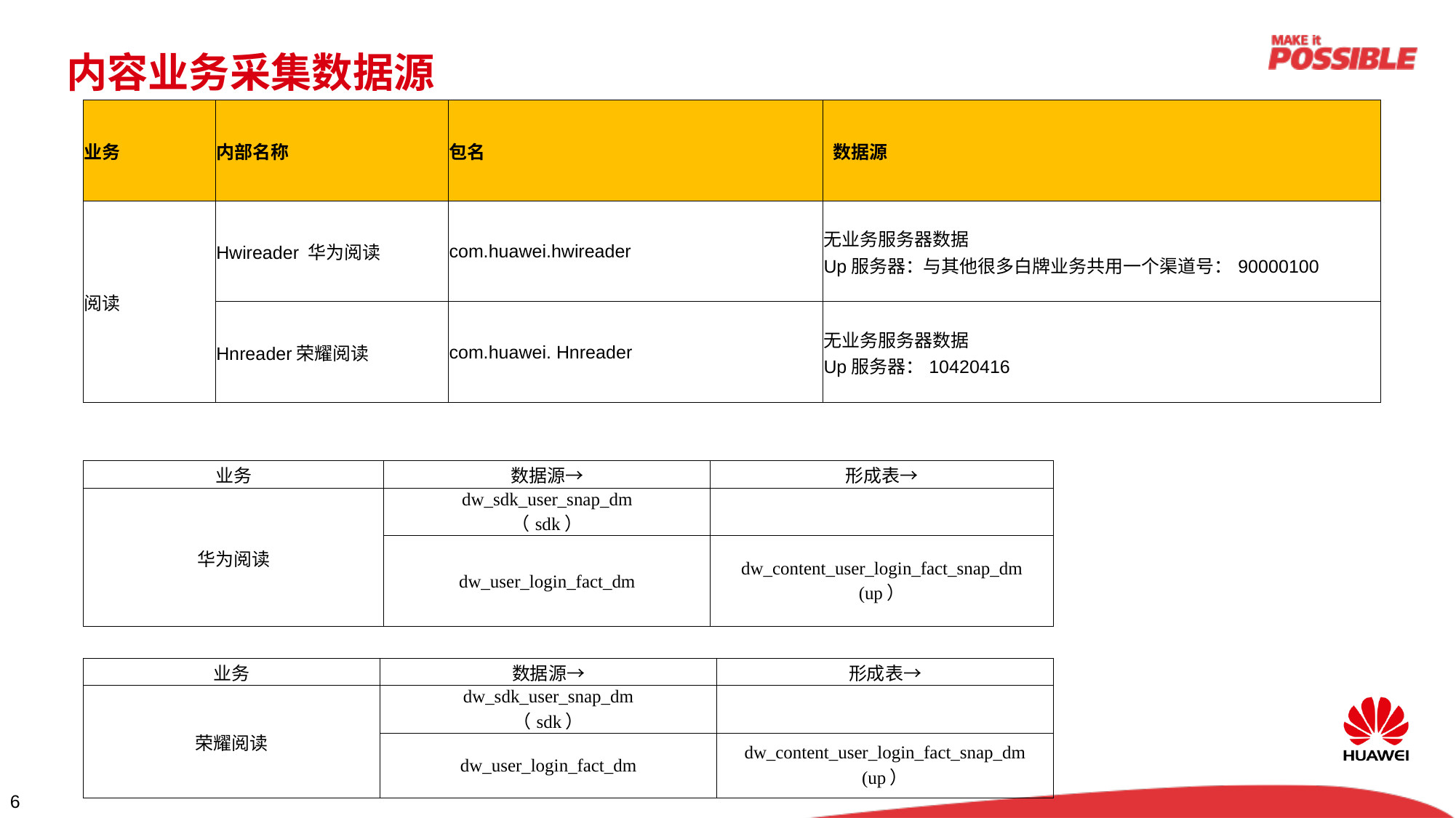

内容业务采集数据源
| 业务 | 内部名称 | 包名 | 数据源 |
| --- | --- | --- | --- |
| 阅读 | Hwireader 华为阅读 | com.huawei.hwireader | 无业务服务器数据 Up服务器：与其他很多白牌业务共用一个渠道号：90000100 |
|  | Hnreader荣耀阅读 | com.huawei. Hnreader | 无业务服务器数据 Up服务器：10420416 |
| 业务 | 数据源→ | 形成表→ |
| --- | --- | --- |
| 华为阅读 | dw\_sdk\_user\_snap\_dm （sdk） |  |
|  | dw\_user\_login\_fact\_dm | dw\_content\_user\_login\_fact\_snap\_dm (up） |
| 业务 | 数据源→ | 形成表→ |
| --- | --- | --- |
| 荣耀阅读 | dw\_sdk\_user\_snap\_dm （sdk） |  |
|  | dw\_user\_login\_fact\_dm | dw\_content\_user\_login\_fact\_snap\_dm (up） |